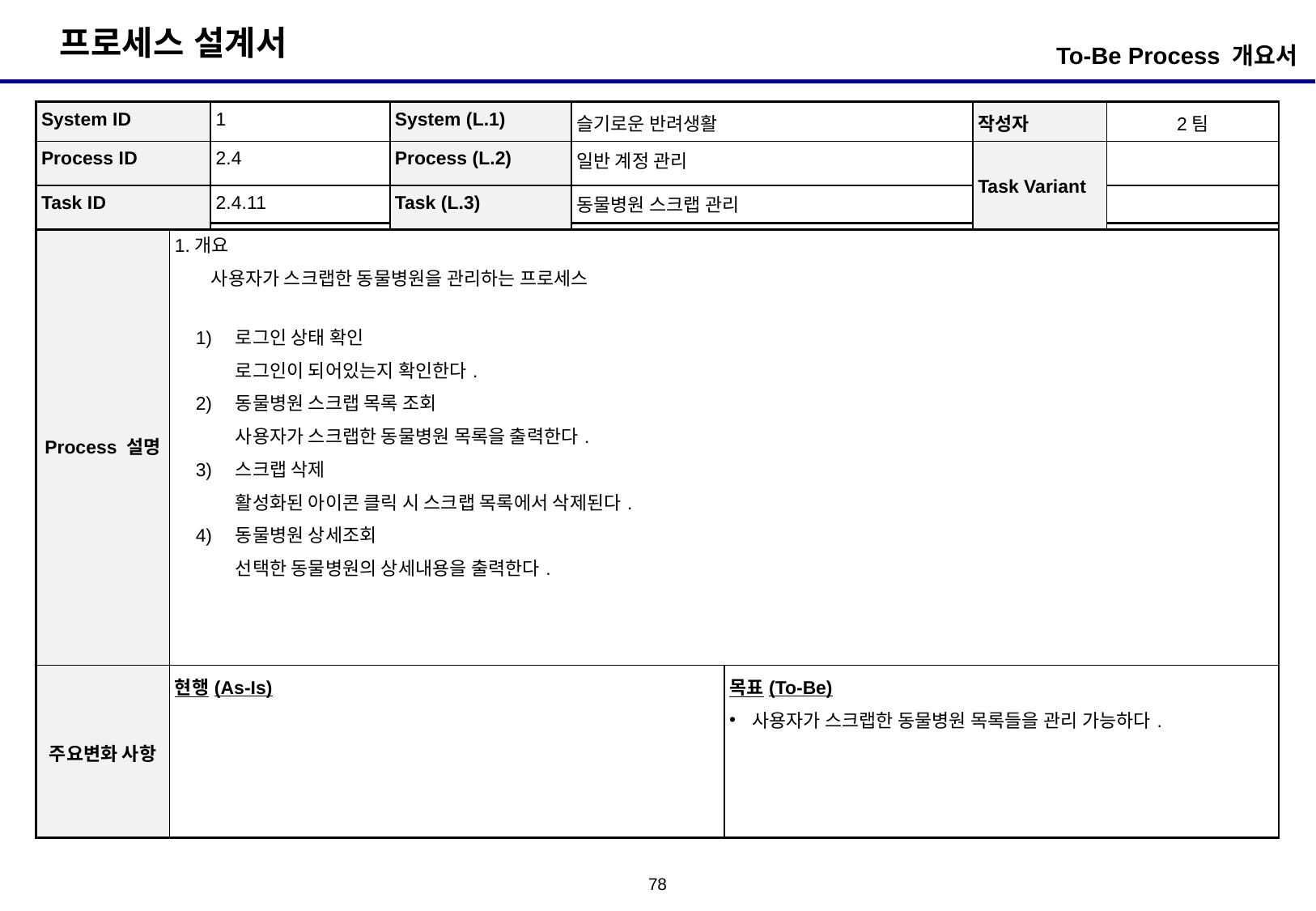

To-Be Process 개요서
| System ID | 1 | System (L.1) | 슬기로운 반려생활 | 작성자 | 2팀 |
| --- | --- | --- | --- | --- | --- |
| Process ID | 2.4 | Process (L.2) | 일반 계정 관리 | Task Variant |  |
| Task ID | 2.4.11 | Task (L.3) | 동물병원 스크랩 관리 |  |  |
| Process 설명 | 1.개요 사용자가 스크랩한 동물병원을 관리하는 프로세스 로그인 상태 확인 로그인이 되어있는지 확인한다. 동물병원 스크랩 목록 조회 사용자가 스크랩한 동물병원 목록을 출력한다. 스크랩 삭제 활성화된 아이콘 클릭 시 스크랩 목록에서 삭제된다. 동물병원 상세조회 선택한 동물병원의 상세내용을 출력한다. |  |
| --- | --- | --- |
| 주요변화 사항 | 현행(As-Is) | 목표(To-Be) 사용자가 스크랩한 동물병원 목록들을 관리 가능하다. |